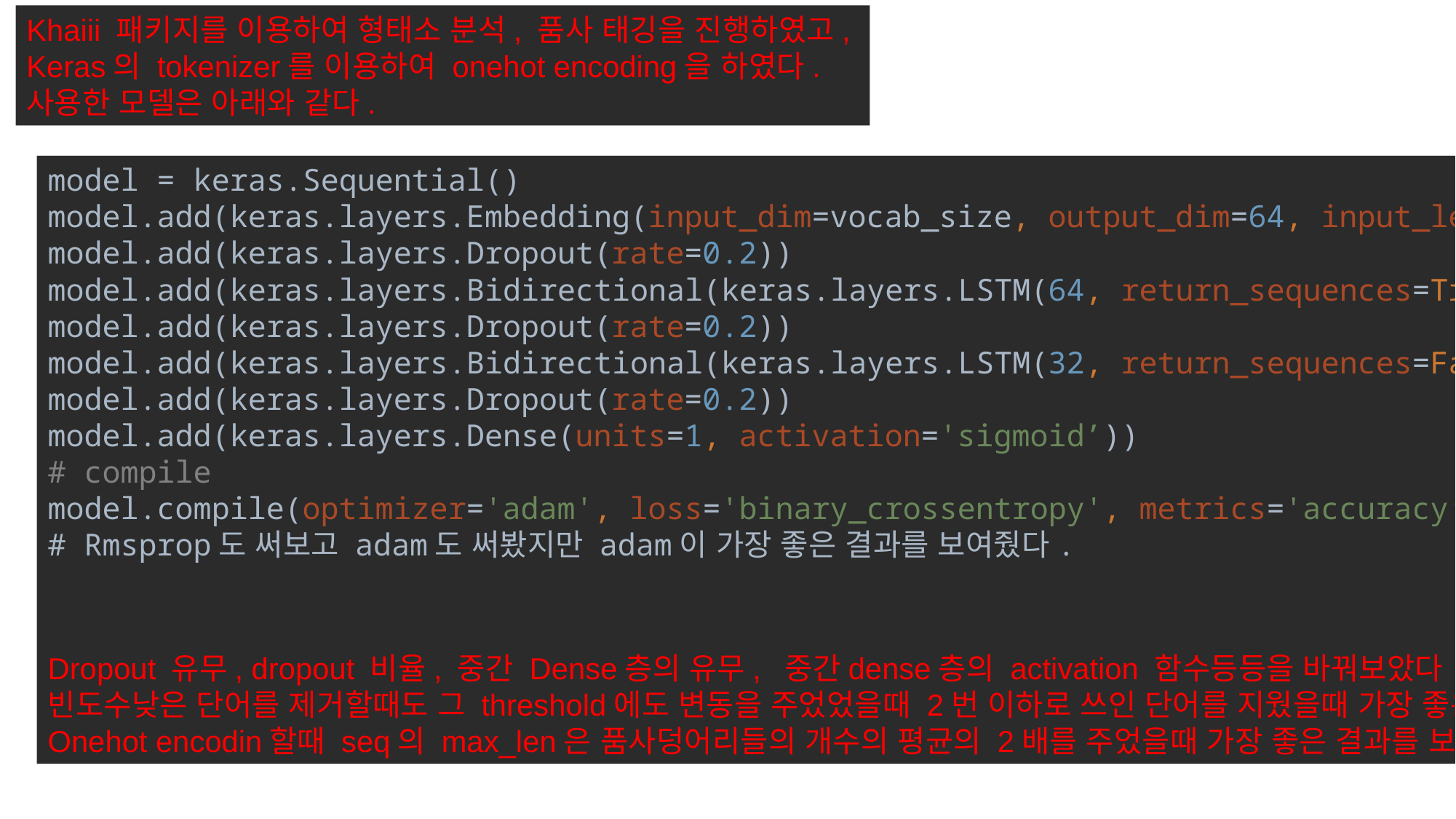

Khaiii 패키지를 이용하여 형태소 분석, 품사 태깅을 진행하였고,
Keras의 tokenizer를 이용하여 onehot encoding을 하였다.
사용한 모델은 아래와 같다.
model = keras.Sequential()
model.add(keras.layers.Embedding(input_dim=vocab_size, output_dim=64, input_length=max_len))
model.add(keras.layers.Dropout(rate=0.2))
model.add(keras.layers.Bidirectional(keras.layers.LSTM(64, return_sequences=True)))
model.add(keras.layers.Dropout(rate=0.2))
model.add(keras.layers.Bidirectional(keras.layers.LSTM(32, return_sequences=False)))
model.add(keras.layers.Dropout(rate=0.2))
model.add(keras.layers.Dense(units=1, activation='sigmoid’))
# compile model.compile(optimizer='adam', loss='binary_crossentropy', metrics='accuracy’) # Rmsprop도 써보고 adam도 써봤지만 adam이 가장 좋은 결과를 보여줬다.

Dropout 유무, dropout 비율, 중간 Dense층의 유무,  중간dense층의 activation 함수등등을 바꿔보았다
빈도수낮은 단어를 제거할때도 그 threshold에도 변동을 주었었을때 2번 이하로 쓰인 단어를 지웠을때 가장 좋은 결과를 보여줬다.
Onehot encodin할때 seq의 max_len은 품사덩어리들의 개수의 평균의 2배를 주었을때 가장 좋은 결과를 보여주었다.